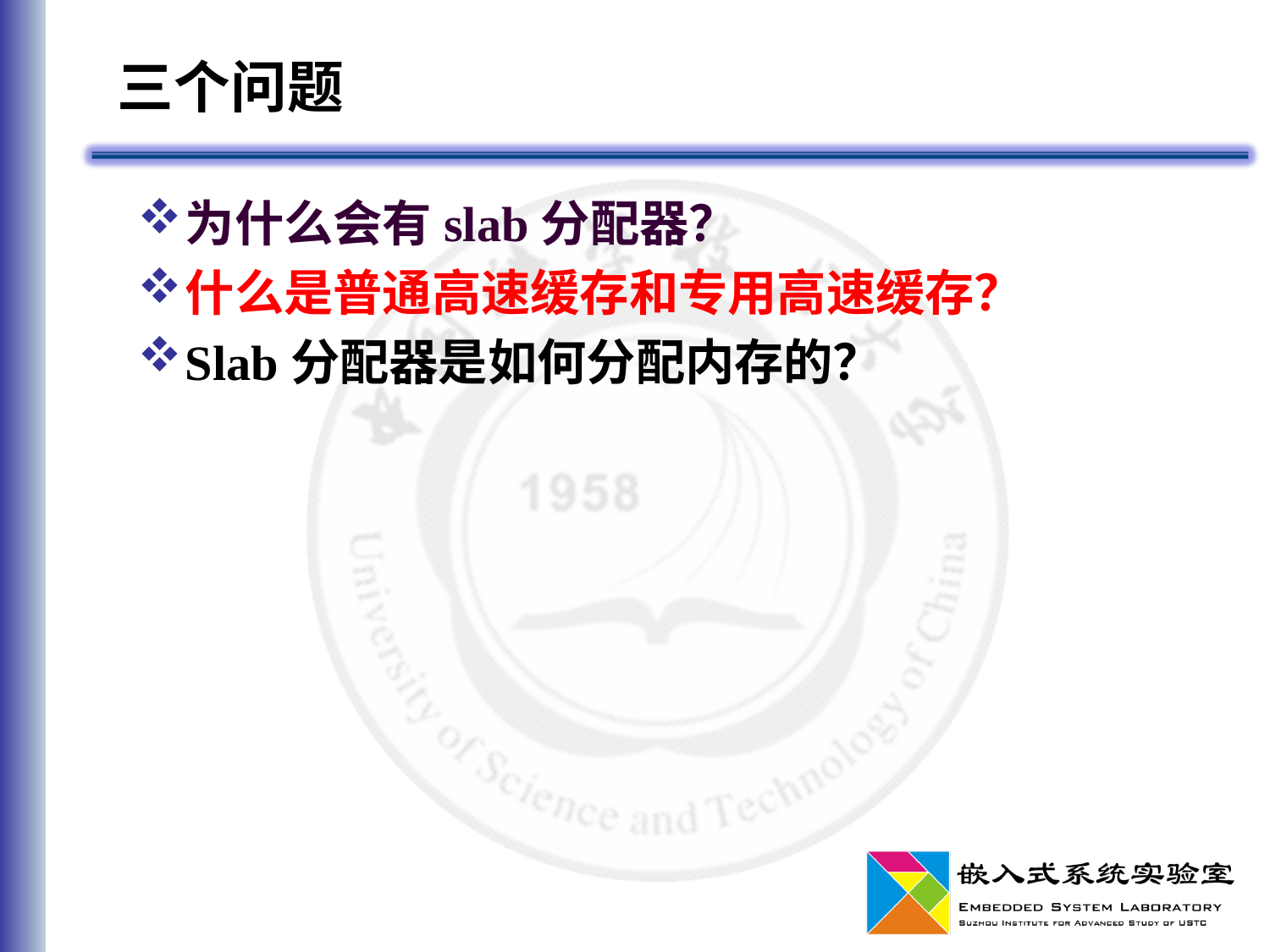

# 三个问题
为什么会有slab分配器？
什么是普通高速缓存和专用高速缓存？
Slab分配器是如何分配内存的？